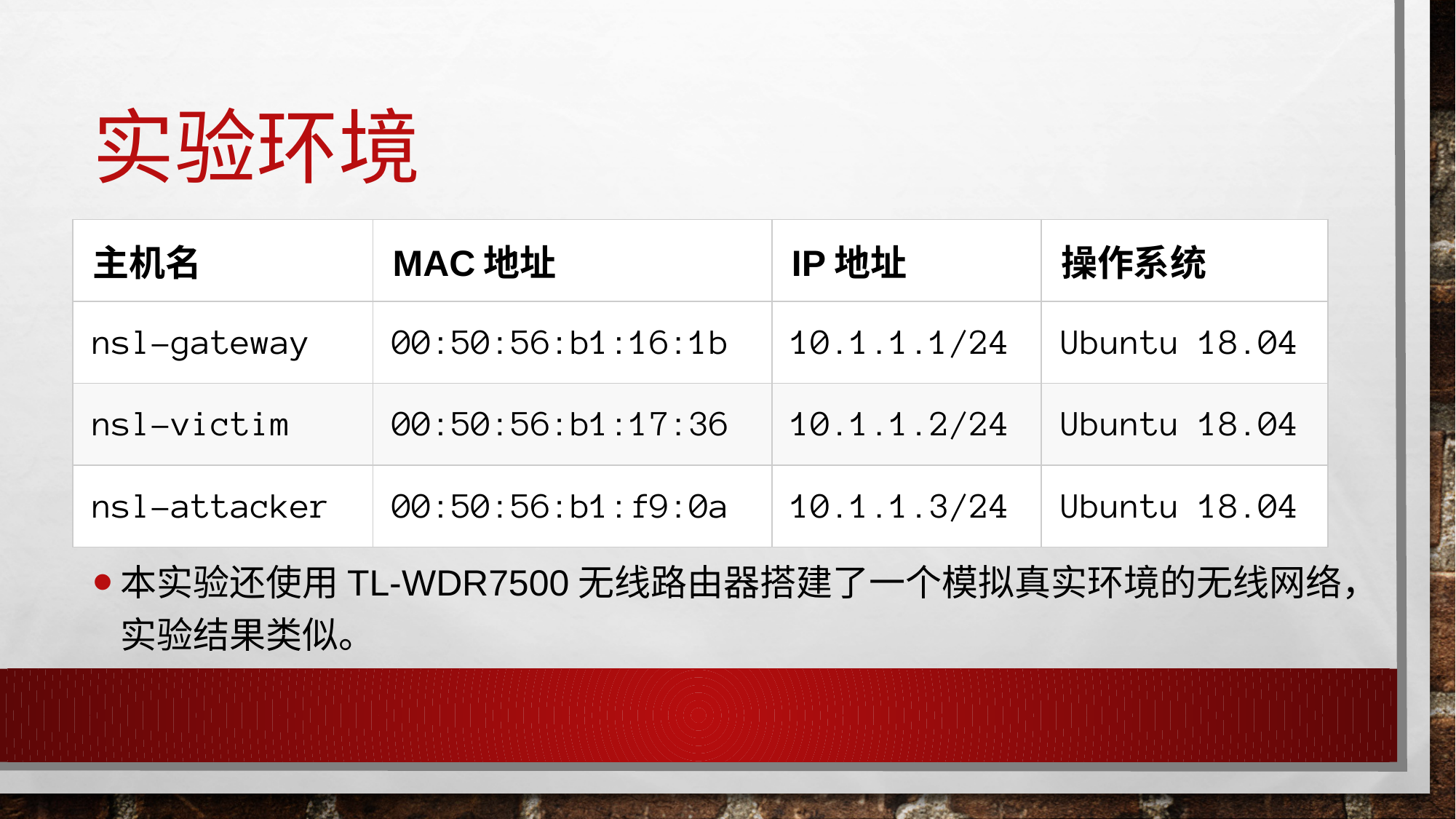

# 实验环境
| 主机名 | MAC地址 | IP地址 | 操作系统 |
| --- | --- | --- | --- |
| nsl-gateway | 00:50:56:b1:16:1b | 10.1.1.1/24 | Ubuntu 18.04 |
| nsl-victim | 00:50:56:b1:17:36 | 10.1.1.2/24 | Ubuntu 18.04 |
| nsl-attacker | 00:50:56:b1:f9:0a | 10.1.1.3/24 | Ubuntu 18.04 |
本实验还使用TL-WDR7500无线路由器搭建了一个模拟真实环境的无线网络，实验结果类似。